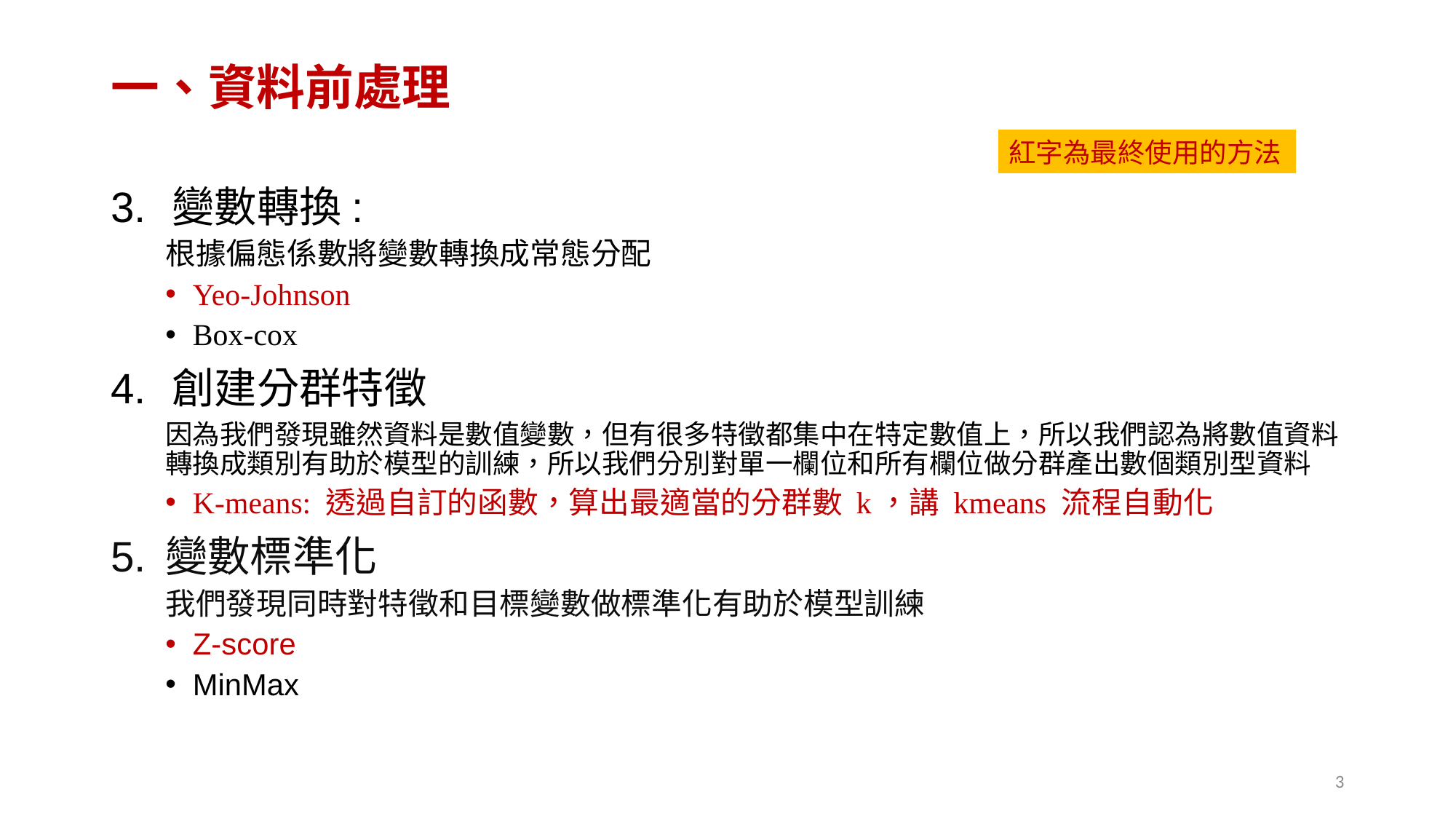

# 一、資料前處理
紅字為最終使用的方法
變數轉換:
根據偏態係數將變數轉換成常態分配
Yeo-Johnson
Box-cox
創建分群特徵
因為我們發現雖然資料是數值變數，但有很多特徵都集中在特定數值上，所以我們認為將數值資料轉換成類別有助於模型的訓練，所以我們分別對單一欄位和所有欄位做分群產出數個類別型資料
K-means: 透過自訂的函數，算出最適當的分群數 k，講 kmeans 流程自動化
變數標準化
我們發現同時對特徵和目標變數做標準化有助於模型訓練
Z-score
MinMax

3